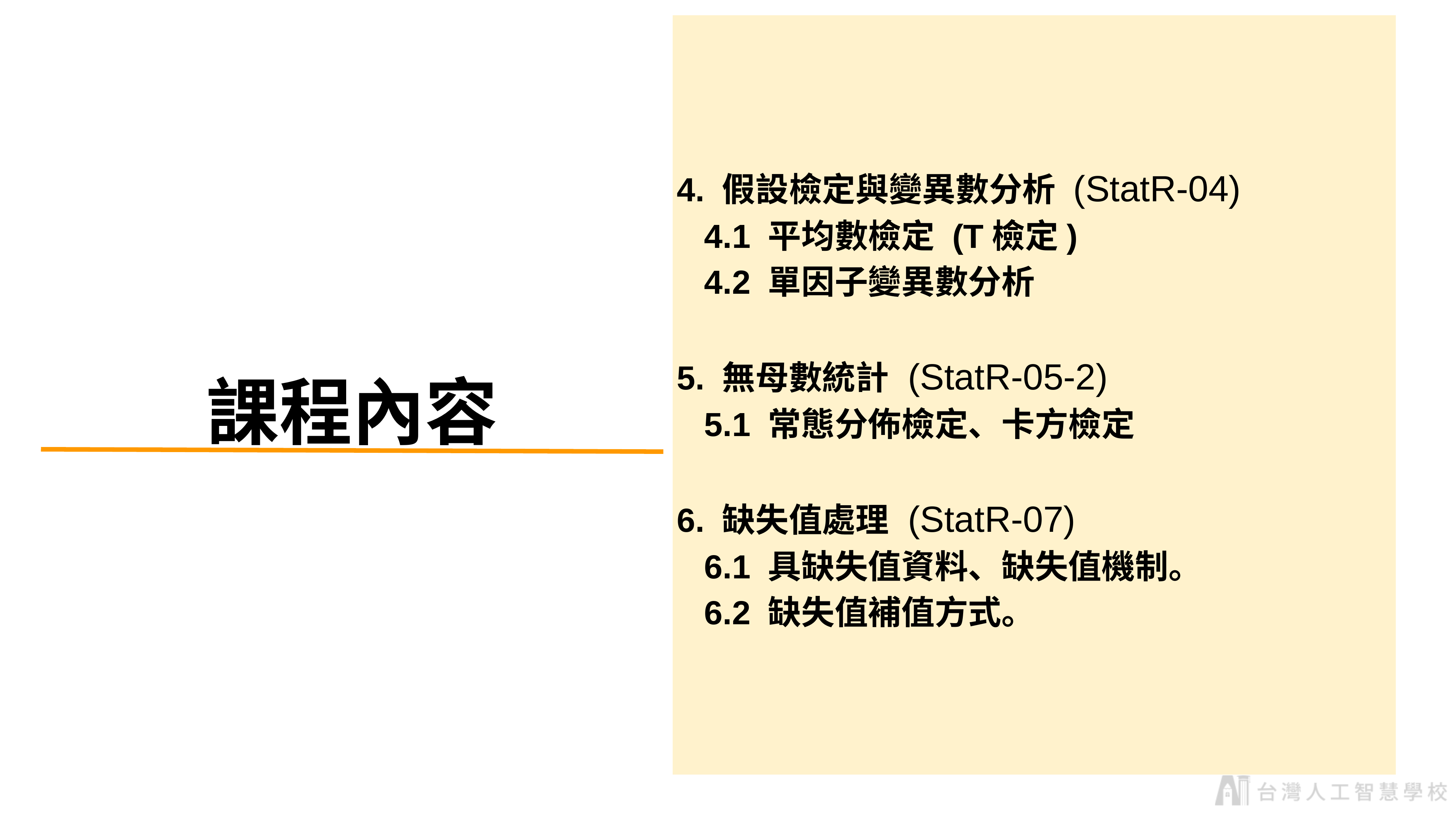

4. 假設檢定與變異數分析 (StatR-04)
4.1 平均數檢定 (T檢定)
4.2 單因子變異數分析

5. 無母數統計 (StatR-05-2)
5.1 常態分佈檢定、卡方檢定

6. 缺失值處理 (StatR-07)
6.1 具缺失值資料、缺失值機制。
6.2 缺失值補值方式。

課程內容